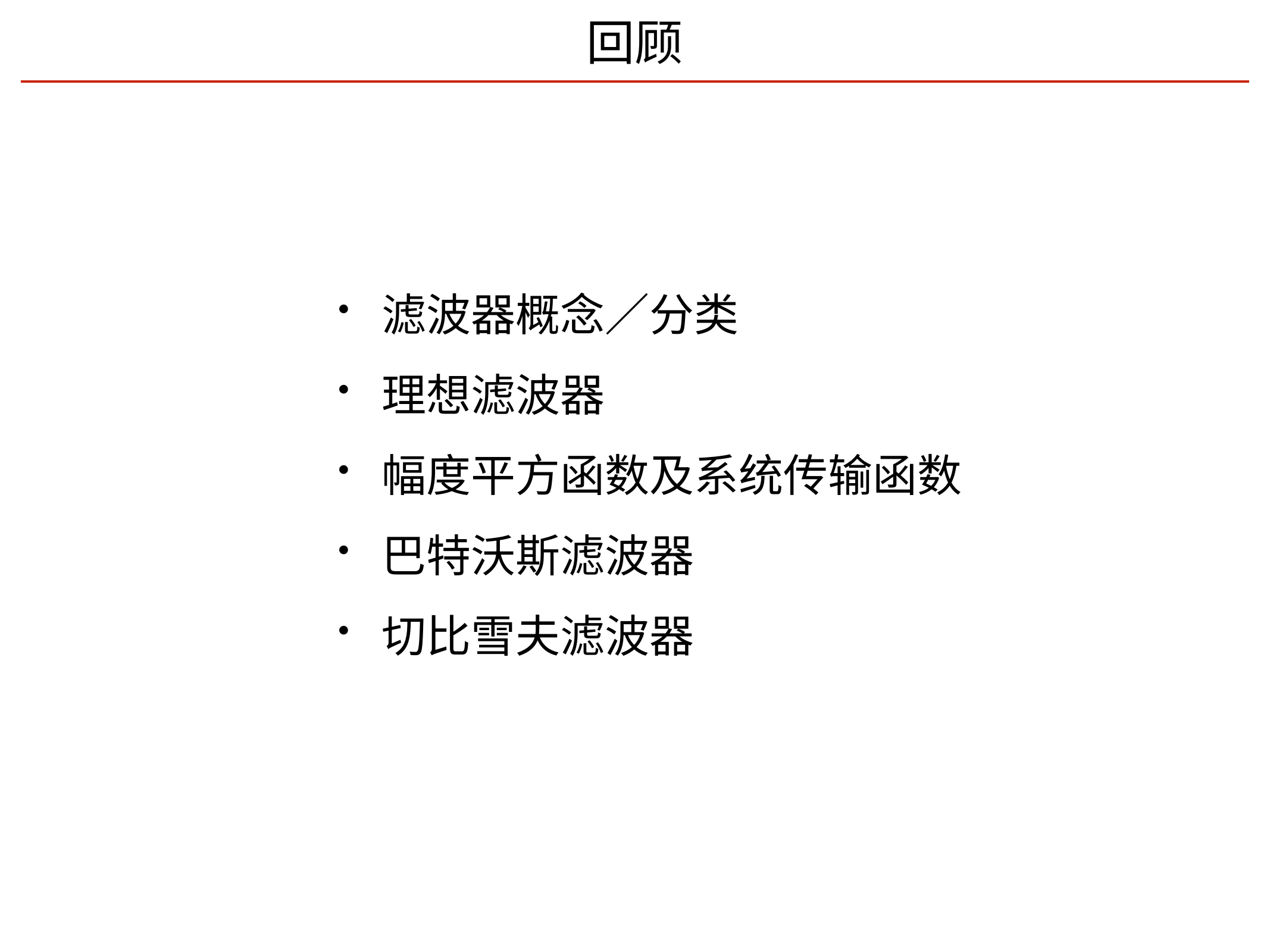

# 回顾

滤波器概念／分类
理想滤波器
幅度平方函数及系统传输函数
巴特沃斯滤波器
切比雪夫滤波器